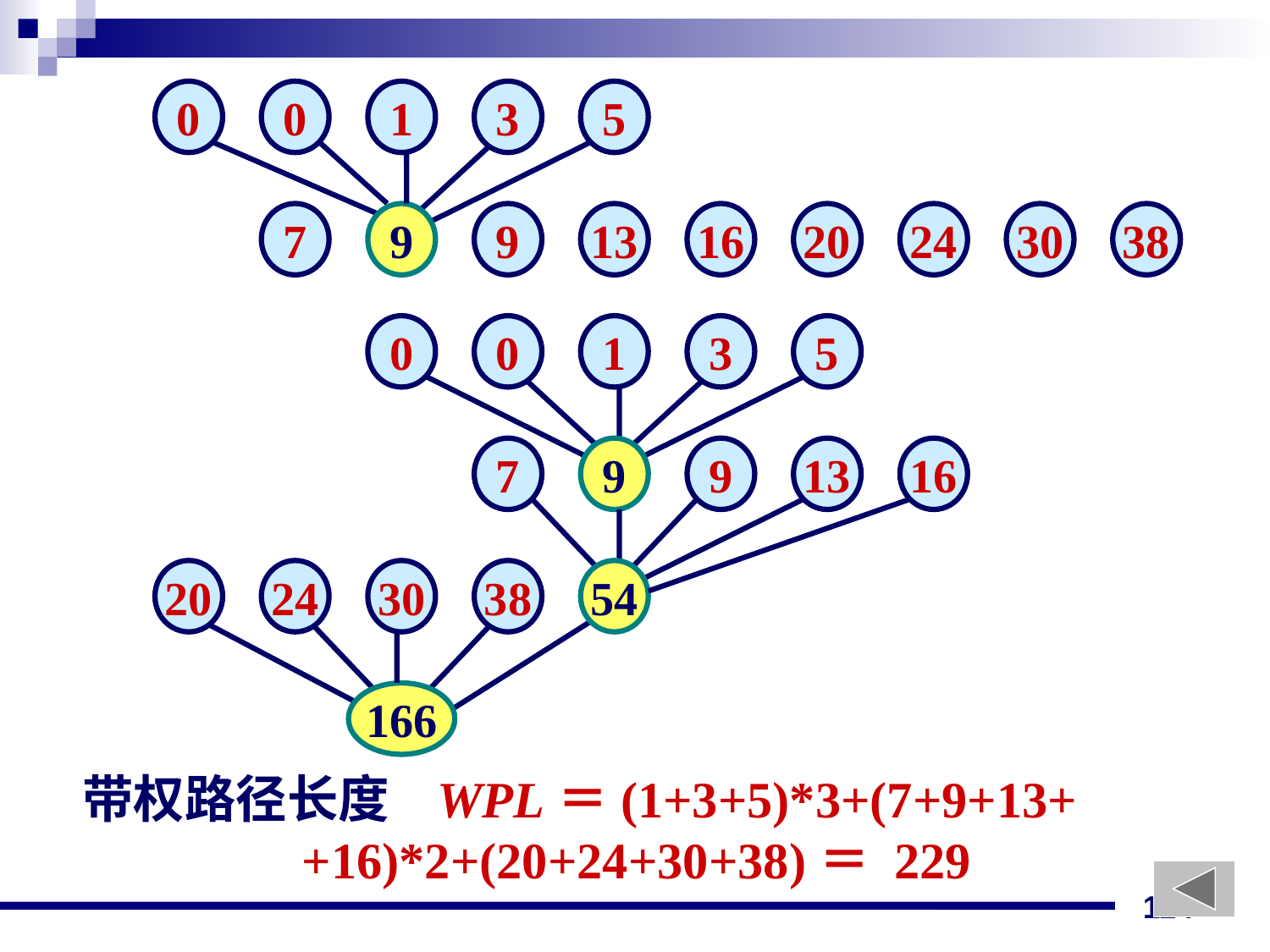

0
0
1
3
5

7
9
9
13
16
20
24
30
38
0
0
1
3
5

7
9
9
13
16

20
24
30
38
54

166
带权路径长度   WPL＝(1+3+5)*3+(7+9+13+
                 +16)*2+(20+24+30+38)＝ 229

114